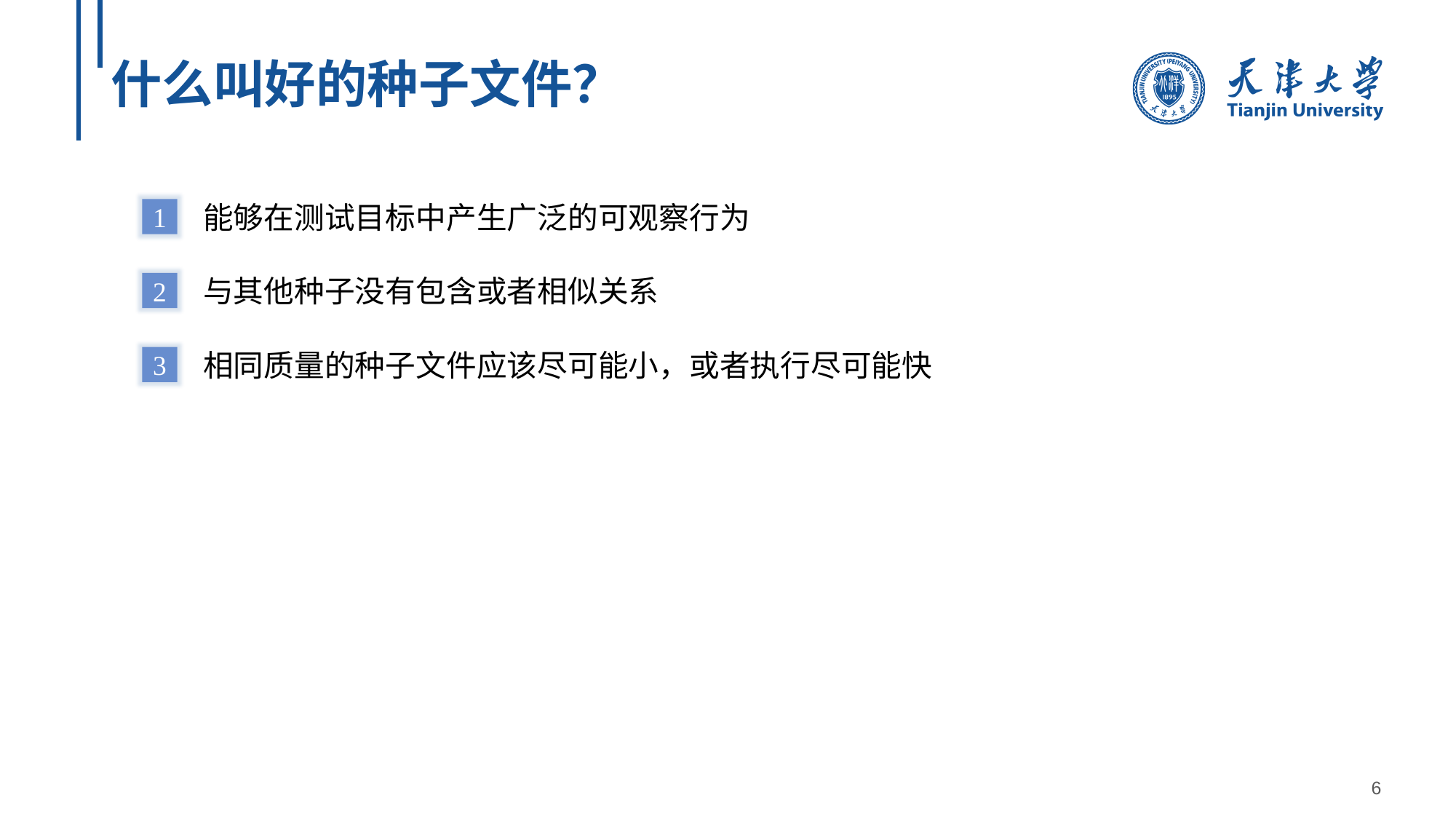

# 什么叫好的种子文件？
能够在测试目标中产生广泛的可观察行为
1
与其他种子没有包含或者相似关系
2
相同质量的种子文件应该尽可能小，或者执行尽可能快
3